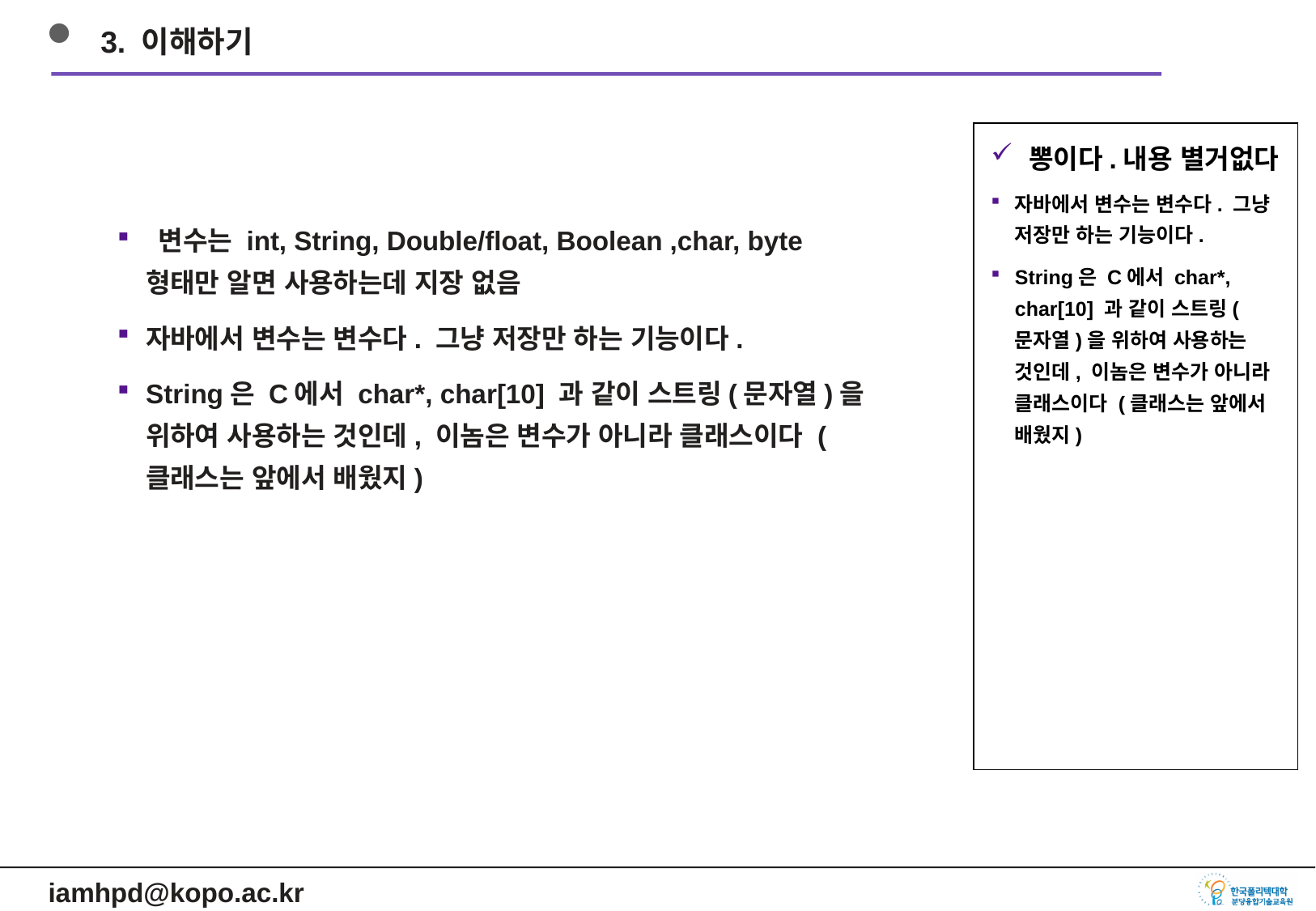

3. 이해하기
뽕이다.내용 별거없다
자바에서 변수는 변수다. 그냥 저장만 하는 기능이다.
String은 C에서 char*, char[10] 과 같이 스트링(문자열)을 위하여 사용하는 것인데, 이놈은 변수가 아니라 클래스이다 (클래스는 앞에서 배웠지)
 변수는 int, String, Double/float, Boolean ,char, byte 형태만 알면 사용하는데 지장 없음
자바에서 변수는 변수다. 그냥 저장만 하는 기능이다.
String은 C에서 char*, char[10] 과 같이 스트링(문자열)을 위하여 사용하는 것인데, 이놈은 변수가 아니라 클래스이다 (클래스는 앞에서 배웠지)